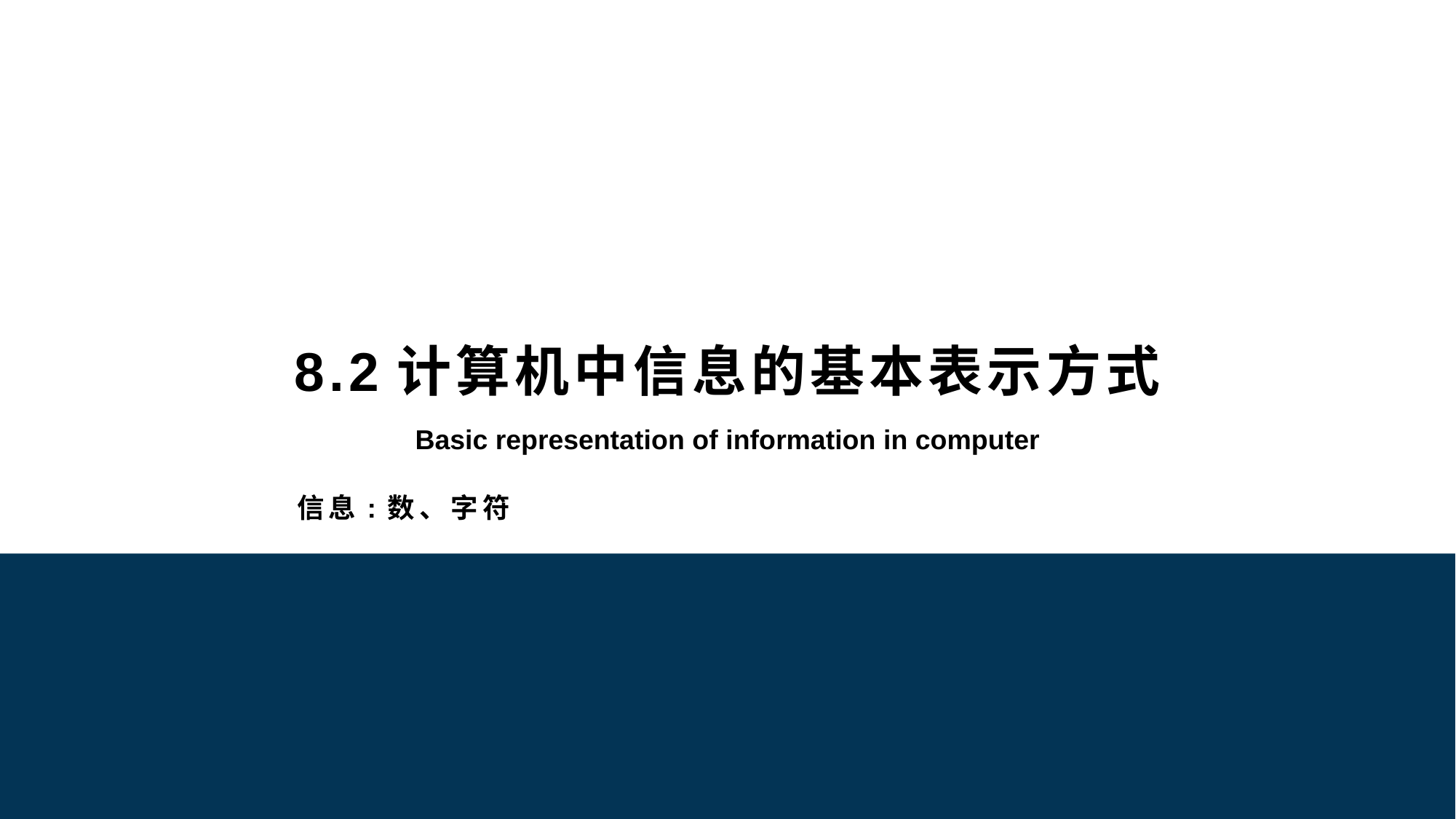

8.2计算机中信息的基本表示方式
Basic representation of information in computer
信息:数、字符